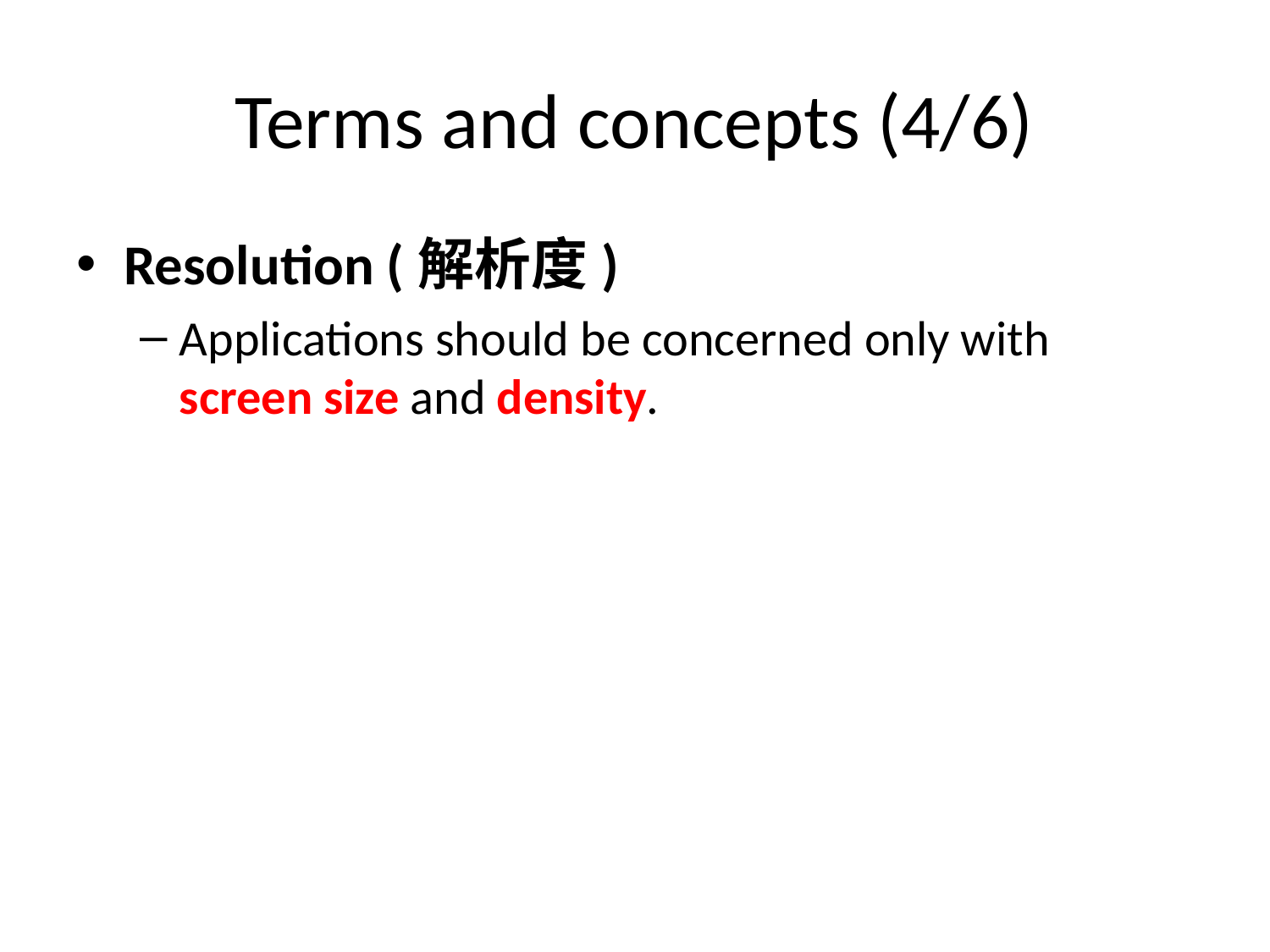

# Terms and concepts (4/6)
Resolution (解析度)
Applications should be concerned only with screen size and density.